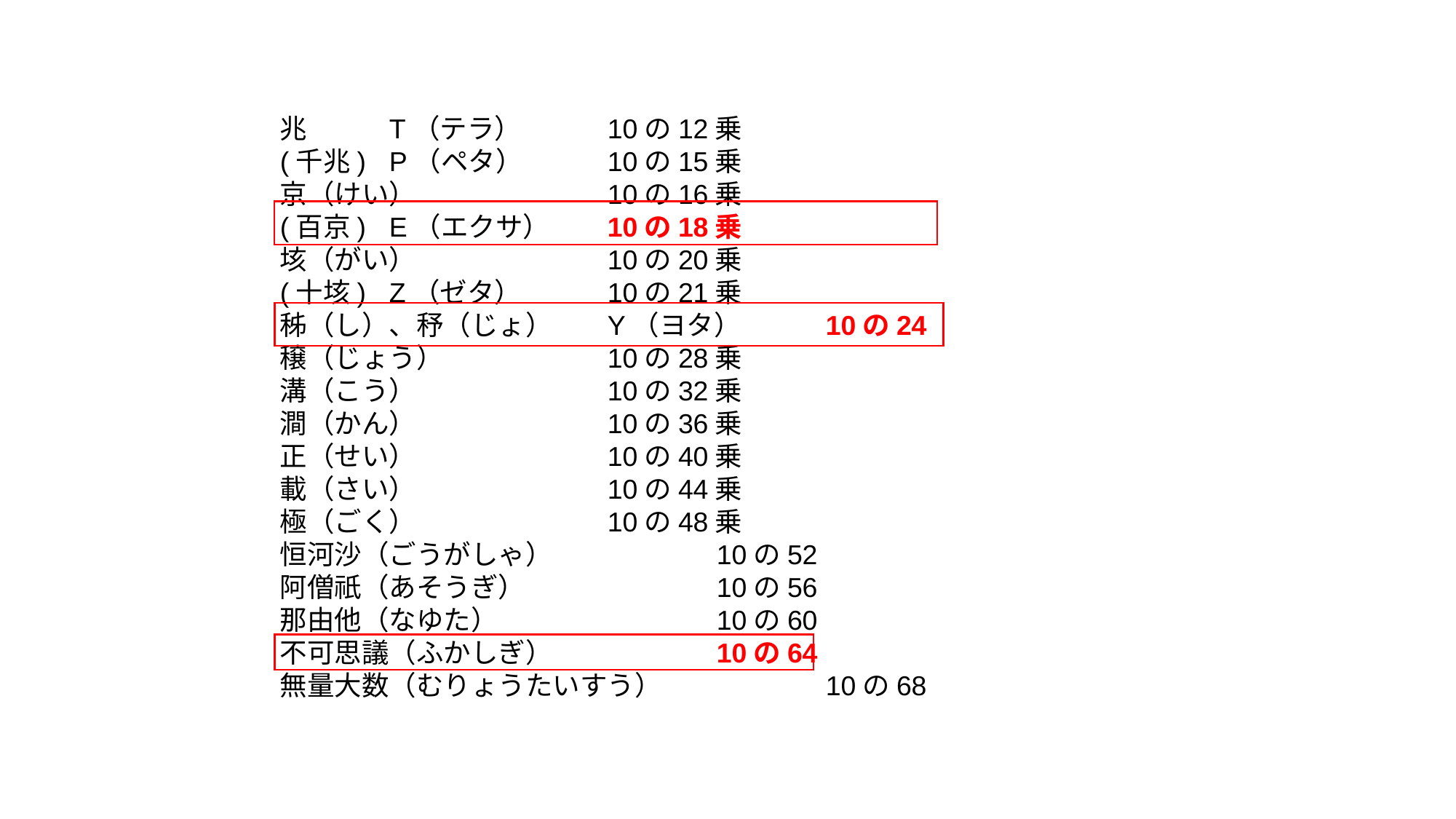

兆	T（テラ）	10の12乗
(千兆)	P（ペタ）	10の15乗
京（けい）		10の16乗
(百京)	E（エクサ）	10の18乗
垓（がい）		10の20乗
(十垓)	Z（ゼタ）	10の21乗
秭（し）、𥝱（じょ）	Y（ヨタ）	10の24
穣（じょう）		10の28乗
溝（こう）		10の32乗
澗（かん）		10の36乗
正（せい）		10の40乗
載（さい）		10の44乗
極（ごく）		10の48乗
恒河沙（ごうがしゃ）		10の52
阿僧祇（あそうぎ）		10の56
那由他（なゆた）		10の60
不可思議（ふかしぎ）		10の64
無量大数（むりょうたいすう）		10の68